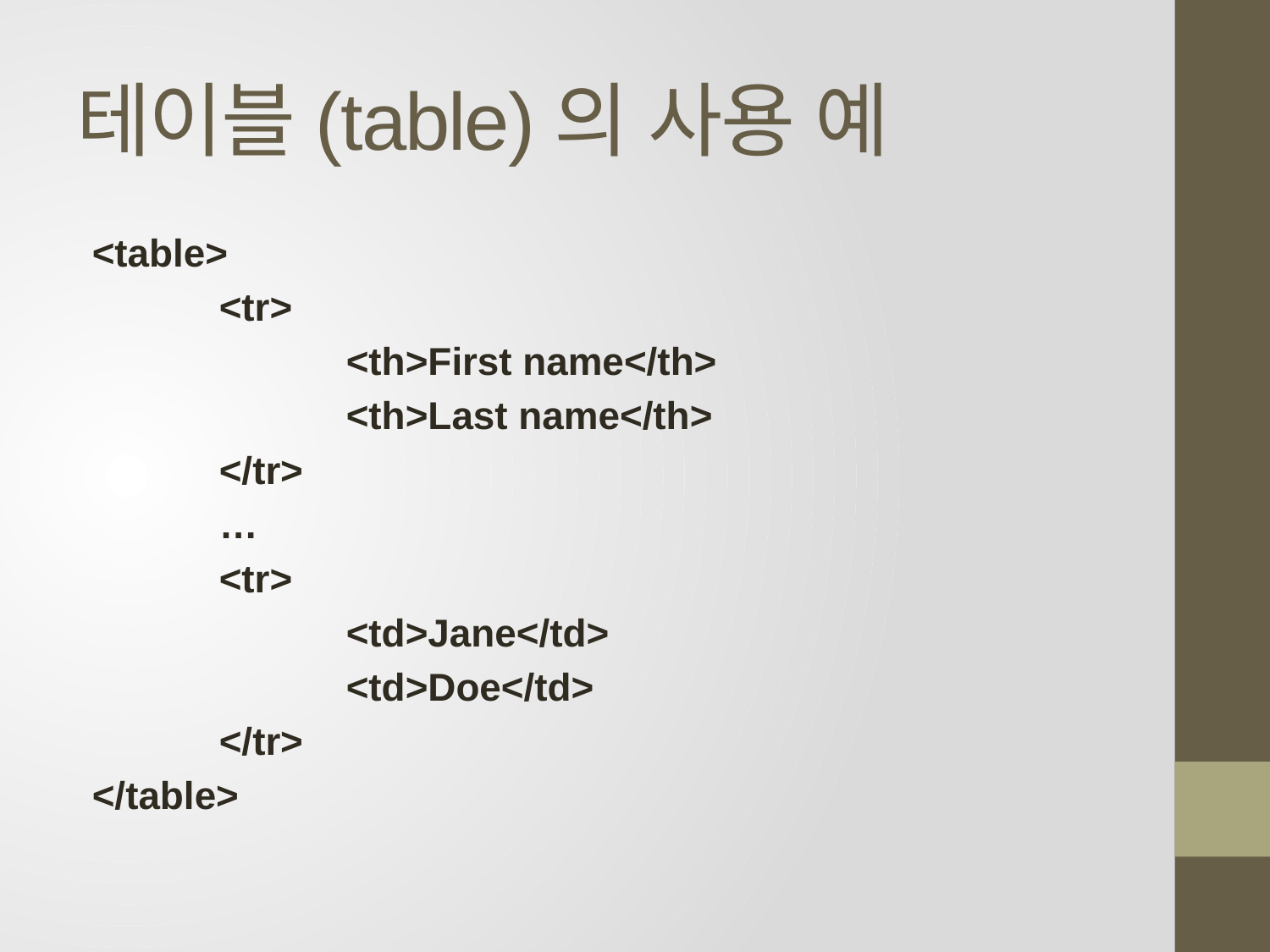

# 테이블(table)의 사용 예
<table>
	<tr>
		<th>First name</th>
		<th>Last name</th>
	</tr>
	…
	<tr>
		<td>Jane</td>
		<td>Doe</td>
	</tr>
</table>